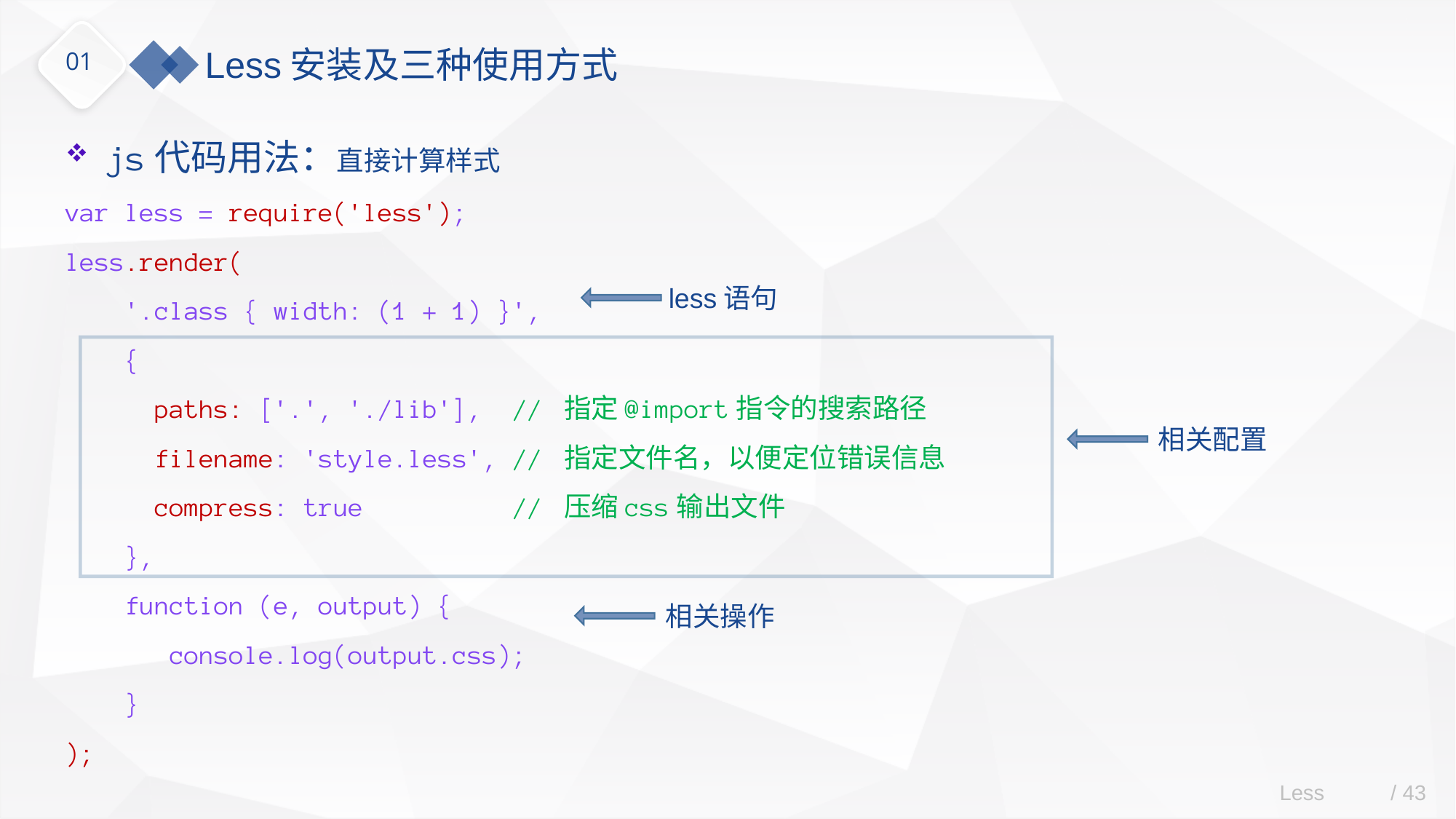

Less安装及三种使用方式
01

js代码用法：直接计算样式
var less = require('less');
less.render(
    '.class { width: (1 + 1) }',
    {
      paths: ['.', './lib'],  // 指定@import指令的搜索路径
      filename: 'style.less', // 指定文件名，以便定位错误信息
      compress: true          // 压缩css输出文件
    },
    function (e, output) {
       console.log(output.css);
    }
);
less语句

相关配置

相关操作

6